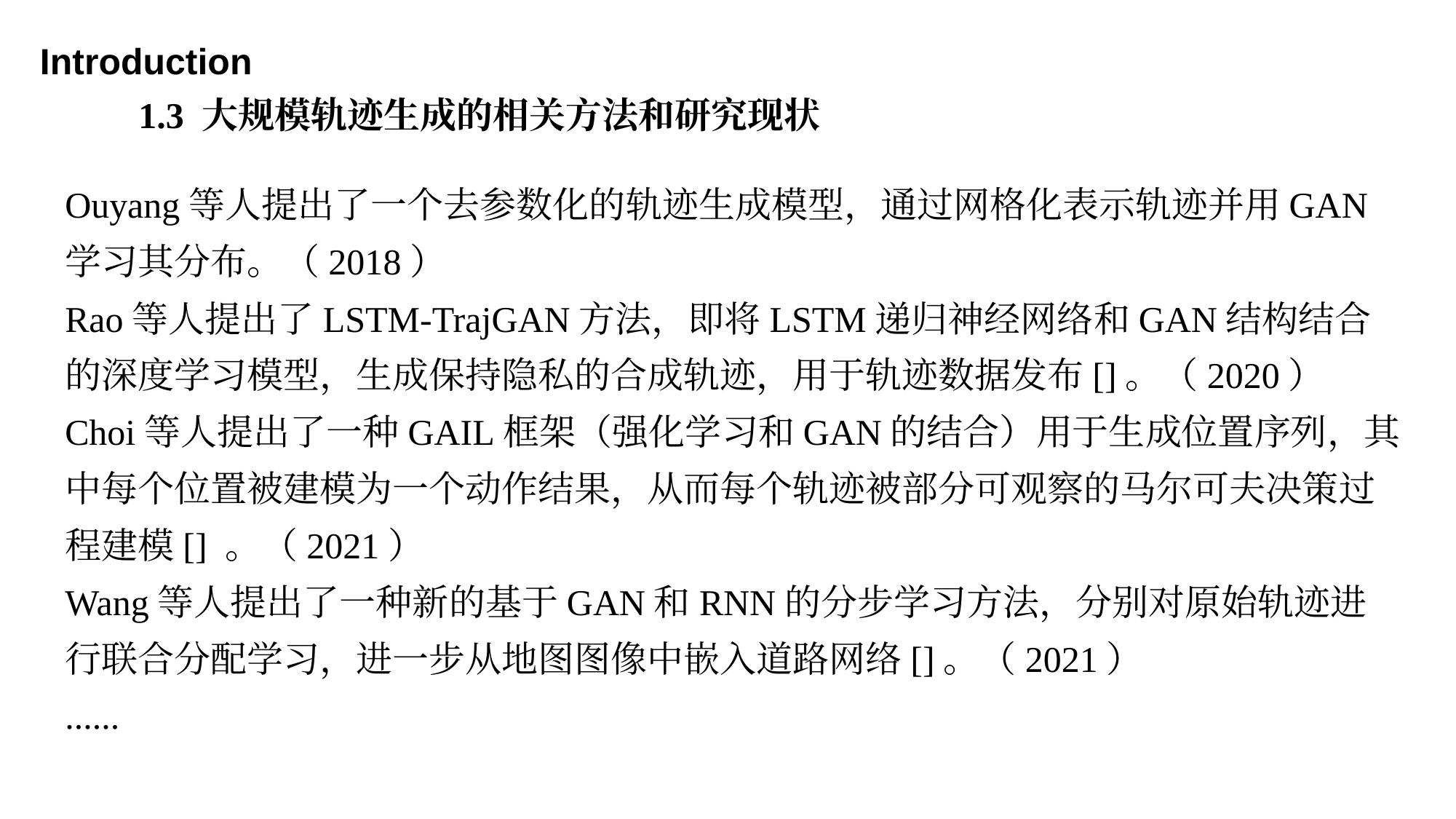

Introduction
1.3 大规模轨迹生成的相关方法和研究现状
Ouyang等人提出了一个去参数化的轨迹生成模型，通过网格化表示轨迹并用GAN学习其分布。（2018）
Rao等人提出了LSTM-TrajGAN方法，即将LSTM递归神经网络和GAN结构结合的深度学习模型，生成保持隐私的合成轨迹，用于轨迹数据发布[]。（2020）
Choi等人提出了一种GAIL框架（强化学习和GAN的结合）用于生成位置序列，其中每个位置被建模为一个动作结果，从而每个轨迹被部分可观察的马尔可夫决策过程建模[] 。（2021）
Wang等人提出了一种新的基于GAN和RNN的分步学习方法，分别对原始轨迹进行联合分配学习，进一步从地图图像中嵌入道路网络[]。（2021）
......